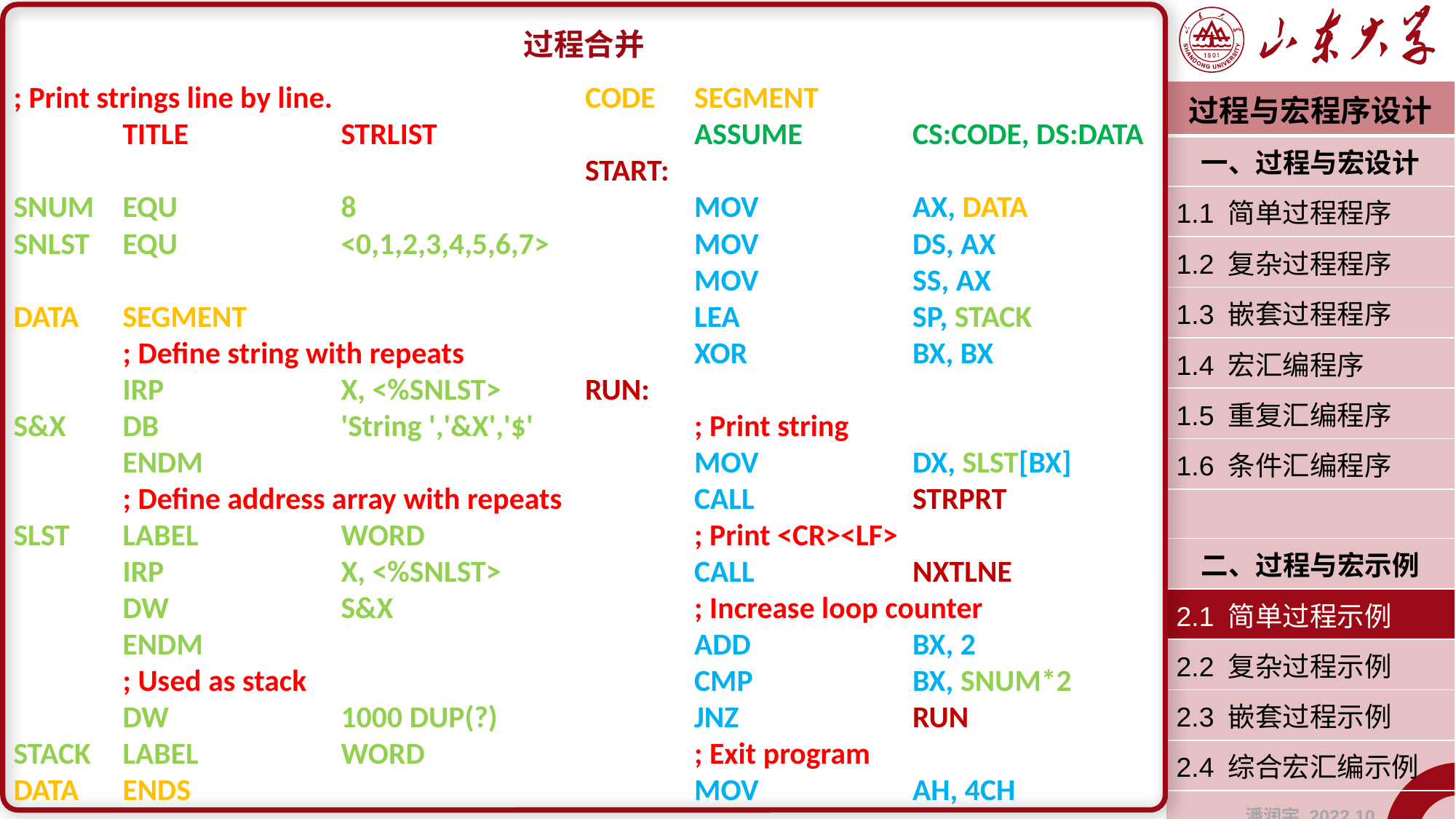

过程合并
; Print strings line by line.
	TITLE		STRLIST

SNUM	EQU		8
SNLST	EQU		<0,1,2,3,4,5,6,7>

DATA	SEGMENT
	; Define string with repeats
	IRP		X, <%SNLST>
S&X	DB		'String ','&X','$'
	ENDM
	; Define address array with repeats
SLST	LABEL		WORD
	IRP		X, <%SNLST>
	DW		S&X
	ENDM
	; Used as stack
	DW		1000 DUP(?)
STACK	LABEL		WORD
DATA	ENDS
CODE	SEGMENT
	ASSUME		CS:CODE, DS:DATA
START:
	MOV		AX, DATA
	MOV		DS, AX
	MOV		SS, AX
	LEA		SP, STACK
	XOR		BX, BX
RUN:
	; Print string
	MOV		DX, SLST[BX]
	CALL		STRPRT
	; Print <CR><LF>
	CALL		NXTLNE
	; Increase loop counter
	ADD		BX, 2
	CMP		BX, SNUM*2
	JNZ		RUN
	; Exit program
	MOV     		AH, 4CH
| 过程与宏程序设计 |
| --- |
| 一、过程与宏设计 |
| 1.1 简单过程程序 |
| 1.2 复杂过程程序 |
| 1.3 嵌套过程程序 |
| 1.4 宏汇编程序 |
| 1.5 重复汇编程序 |
| 1.6 条件汇编程序 |
|  |
| 二、过程与宏示例 |
| 2.1 简单过程示例 |
| 2.2 复杂过程示例 |
| 2.3 嵌套过程示例 |
| 2.4 综合宏汇编示例 |
| 潘润宇 2022.10 |